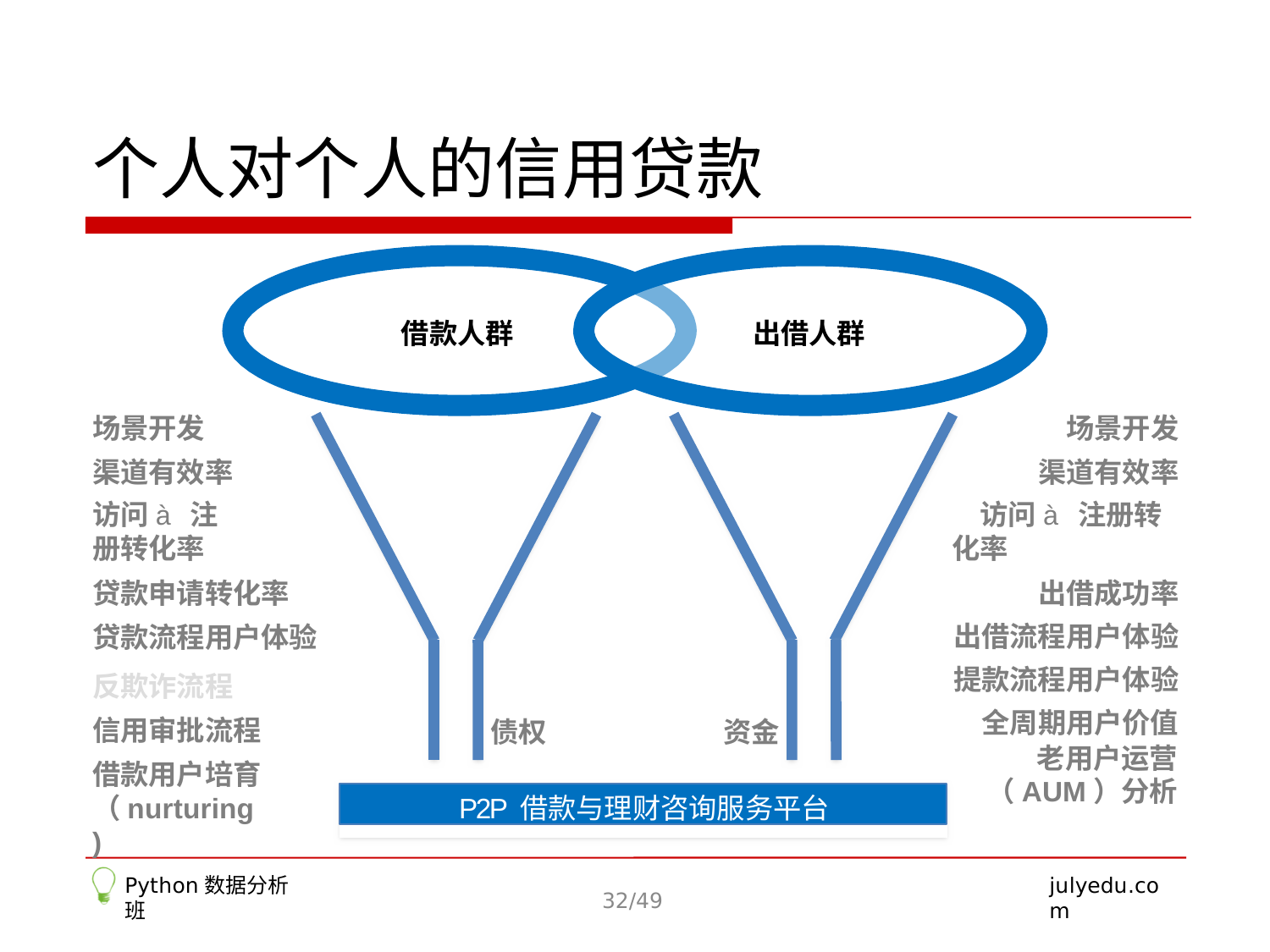

# 个人对个人的信用贷款

借款⼈群
出借⼈群
场景开发 渠道有效率
访问à注册转化率
贷款申请转化率 贷款流程⽤户体验
反欺诈流程 信⽤审批流程
借款⽤户培育（nurturing)
场景开发 渠道有效率
访问à注册转化率
出借成功率 出借流程⽤户体验 提款流程⽤户体验 全周期⽤户价值
⽼⽤户运营（AUM）分析

债权	资⾦

P2P 借款与理财咨询服务平台

Python数据分析班
julyedu.com
32/49